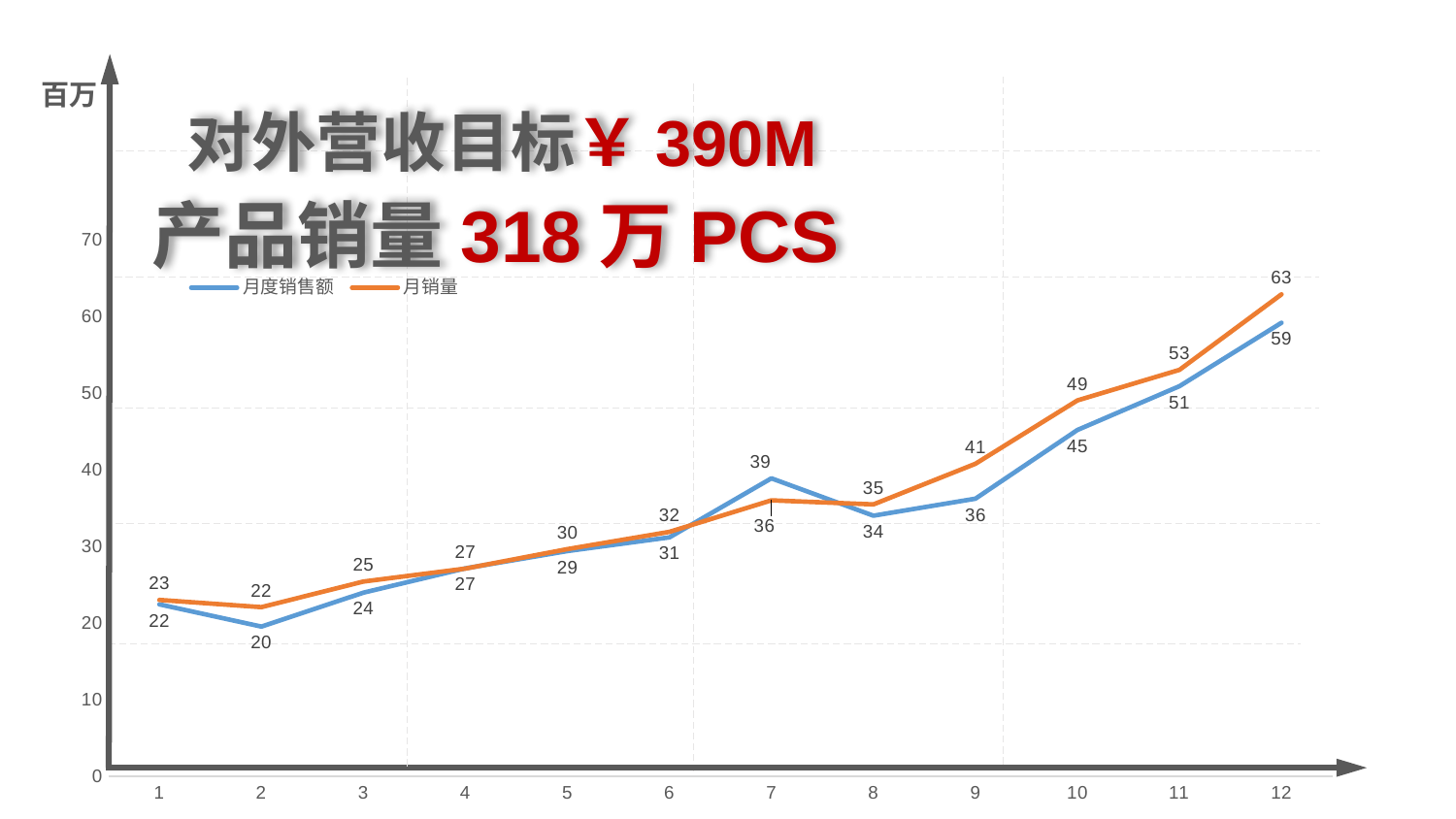

对外营收目标￥390M
百万
产品销量318万PCS

### Chart

| Category | 月度销售额 | 月销量 |
|---|---|---|
| 1 | 22.439234 | 23.012 |
| 2 | 19.540947 | 22.071 |
| 3 | 23.958893 | 25.4132 |
| 4 | 27.129846 | 27.0956 |
| 5 | 29.385309 | 29.6371 |
| 6 | 31.172981 | 31.8962 |
| 7 | 38.871914 | 36.0008 |
| 8 | 34.002421 | 35.4727 |
| 9 | 36.213971 | 40.7679 |
| 10 | 45.173481 | 49.0243 |
| 11 | 50.876449 | 53.0055 |
| 12 | 59.1471 | 62.8517 |